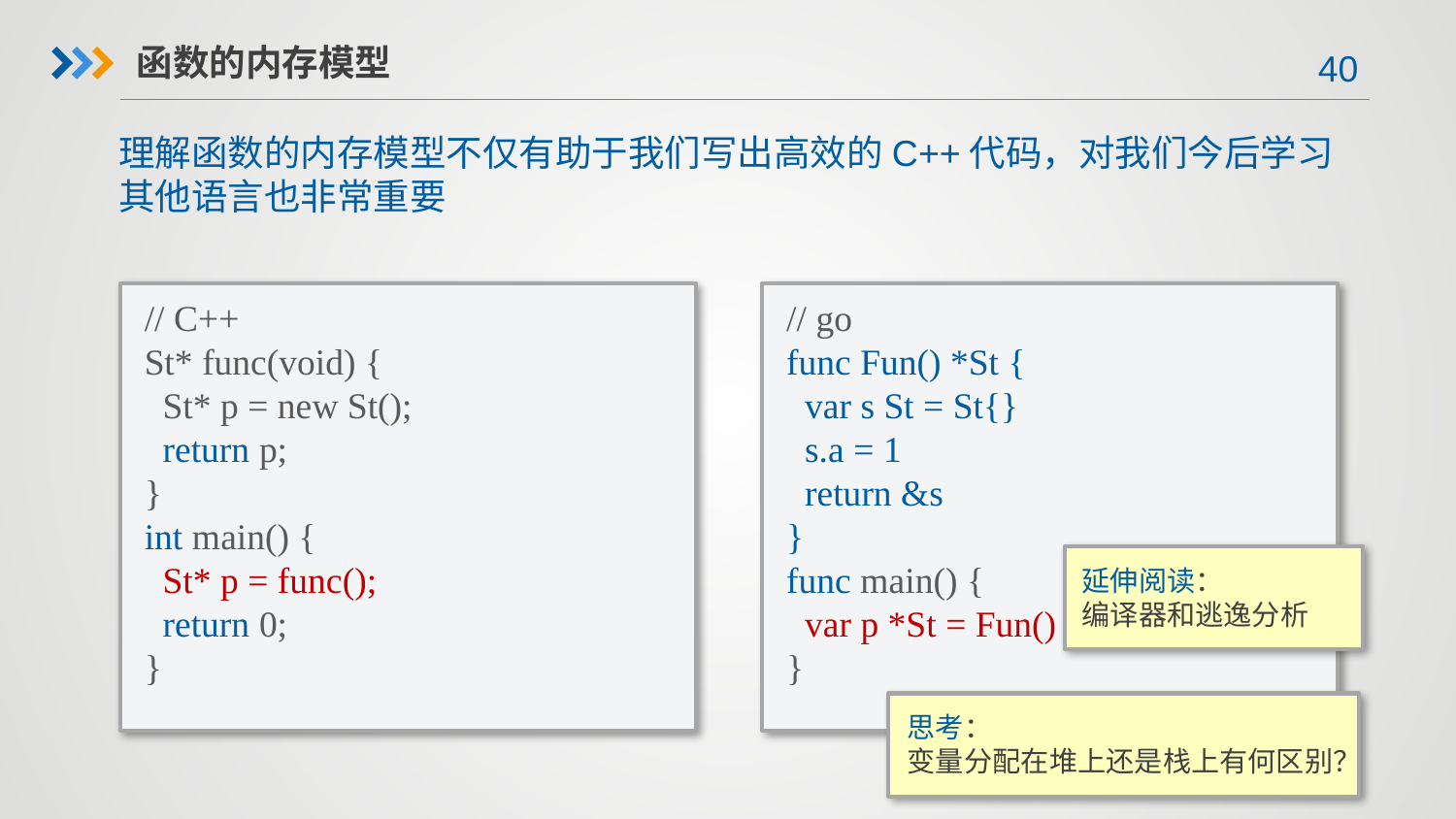

函数的内存模型
理解函数的内存模型不仅有助于我们写出高效的C++代码，对我们今后学习其他语言也非常重要

// C++
St* func(void) {
  St* p = new St();
  return p;
}
int main() {
  St* p = func();
  return 0;
}

// go
func Fun() *St {
  var s St = St{}
  s.a = 1
  return &s
}
func main() {
  var p *St = Fun()
}

延伸阅读：
编译器和逃逸分析

思考：
变量分配在堆上还是栈上有何区别？